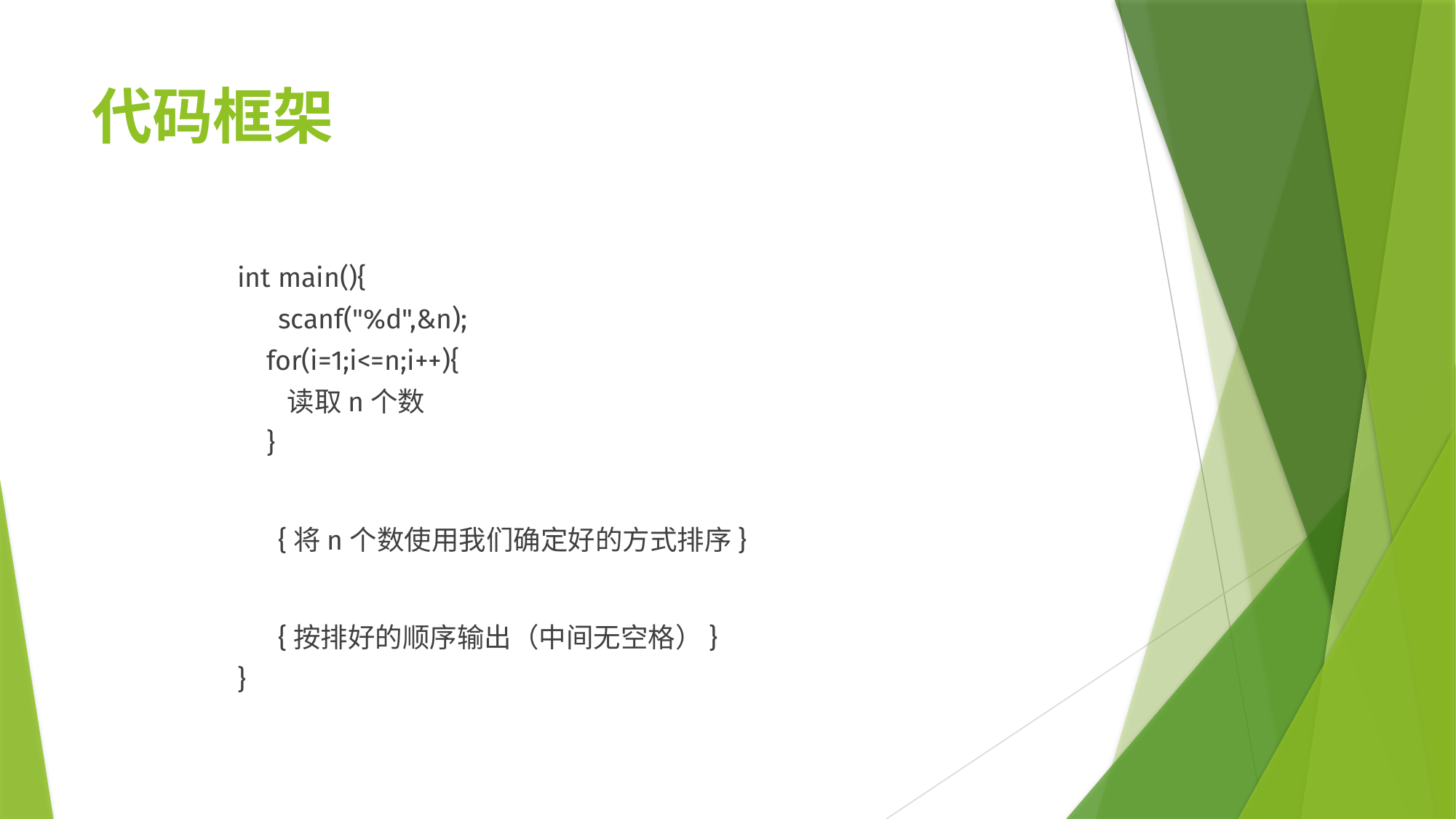

# 代码框架

int main(){
	scanf("%d",&n);
    for(i=1;i<=n;i++){
       读取n个数
    }

	{将n个数使用我们确定好的方式排序}

	{按排好的顺序输出（中间无空格）}
}